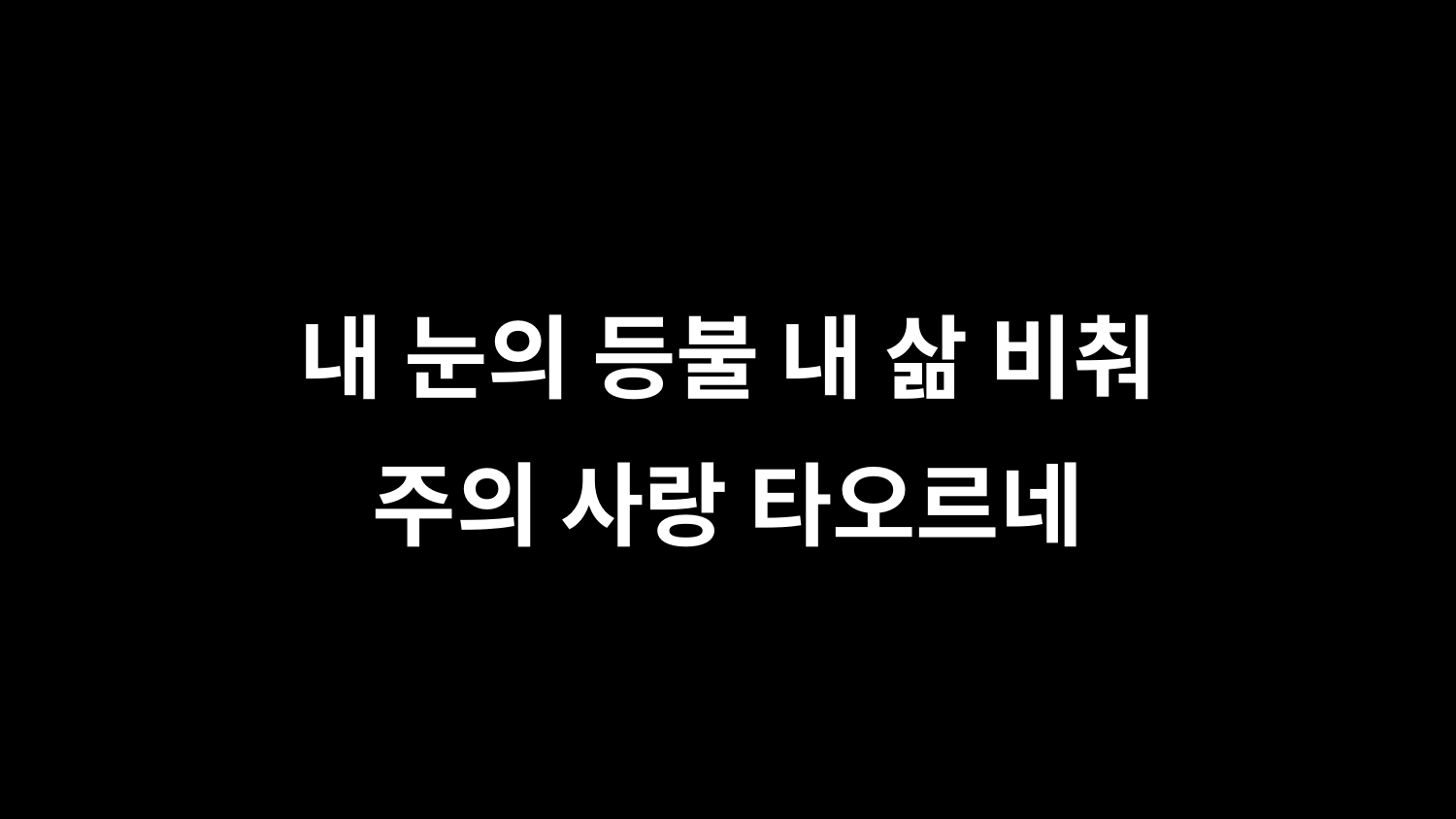

내 눈의 등불 내 삶 비춰
주의 사랑 타오르네